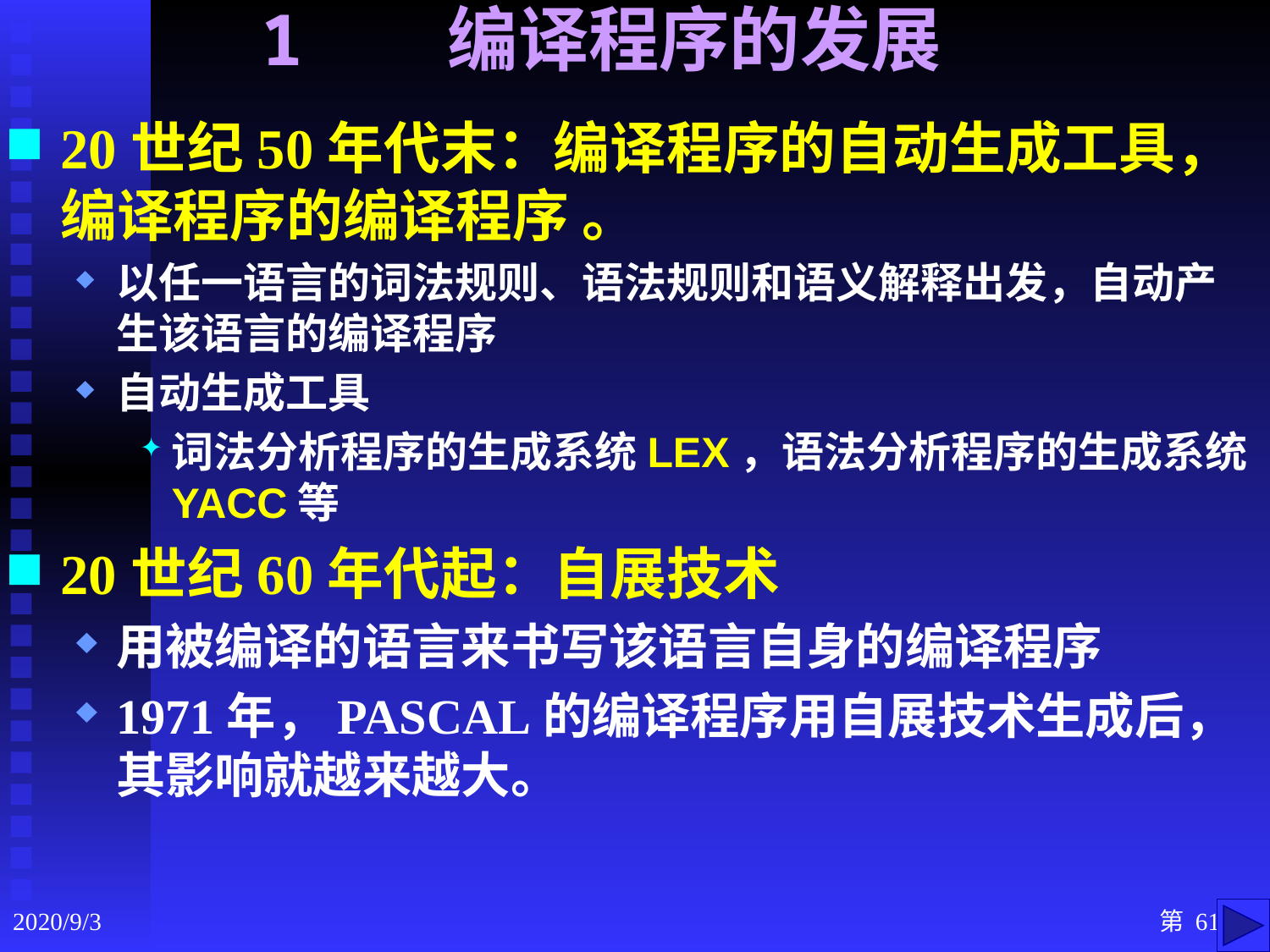

1   编译程序的发展
20世纪50年代末：编译程序的自动生成工具，编译程序的编译程序 。
以任一语言的词法规则、语法规则和语义解释出发，自动产生该语言的编译程序
自动生成工具
词法分析程序的生成系统LEX，语法分析程序的生成系统YACC等
20世纪60年代起：自展技术
用被编译的语言来书写该语言自身的编译程序
1971年，PASCAL的编译程序用自展技术生成后，其影响就越来越大。
2020/9/3
第 61 页